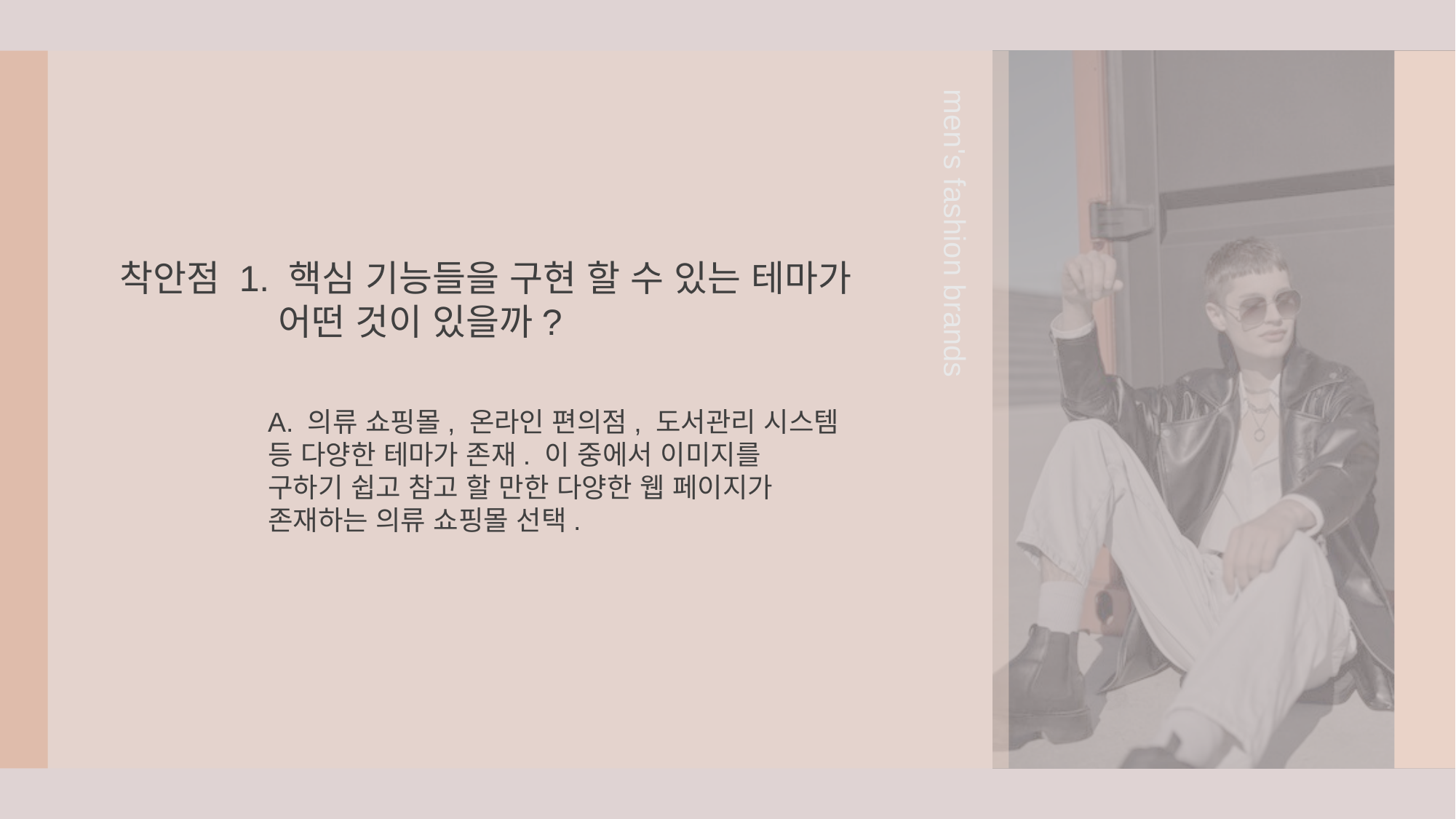

착안점 1. 핵심 기능들을 구현 할 수 있는 테마가
	    어떤 것이 있을까?
men's fashion brands
A. 의류 쇼핑몰, 온라인 편의점, 도서관리 시스템 등 다양한 테마가 존재. 이 중에서 이미지를 구하기 쉽고 참고 할 만한 다양한 웹 페이지가 존재하는 의류 쇼핑몰 선택.